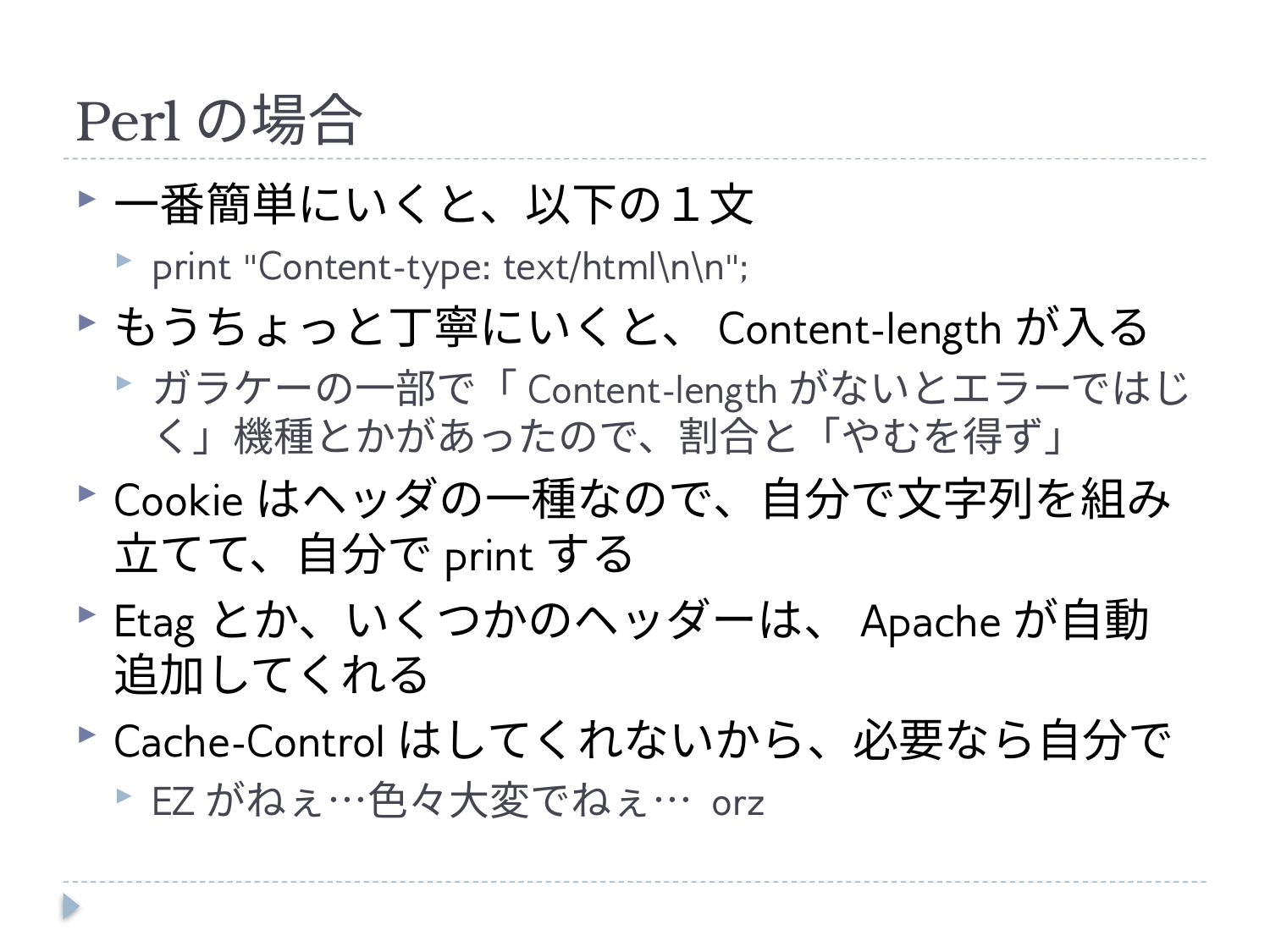

# Perlの場合
一番簡単にいくと、以下の１文
print "Content-type: text/html\n\n";
もうちょっと丁寧にいくと、Content-lengthが入る
ガラケーの一部で「Content-lengthがないとエラーではじく」機種とかがあったので、割合と「やむを得ず」
Cookieはヘッダの一種なので、自分で文字列を組み立てて、自分でprintする
Etagとか、いくつかのヘッダーは、Apacheが自動追加してくれる
Cache-Controlはしてくれないから、必要なら自分で
EZがねぇ…色々大変でねぇ… orz